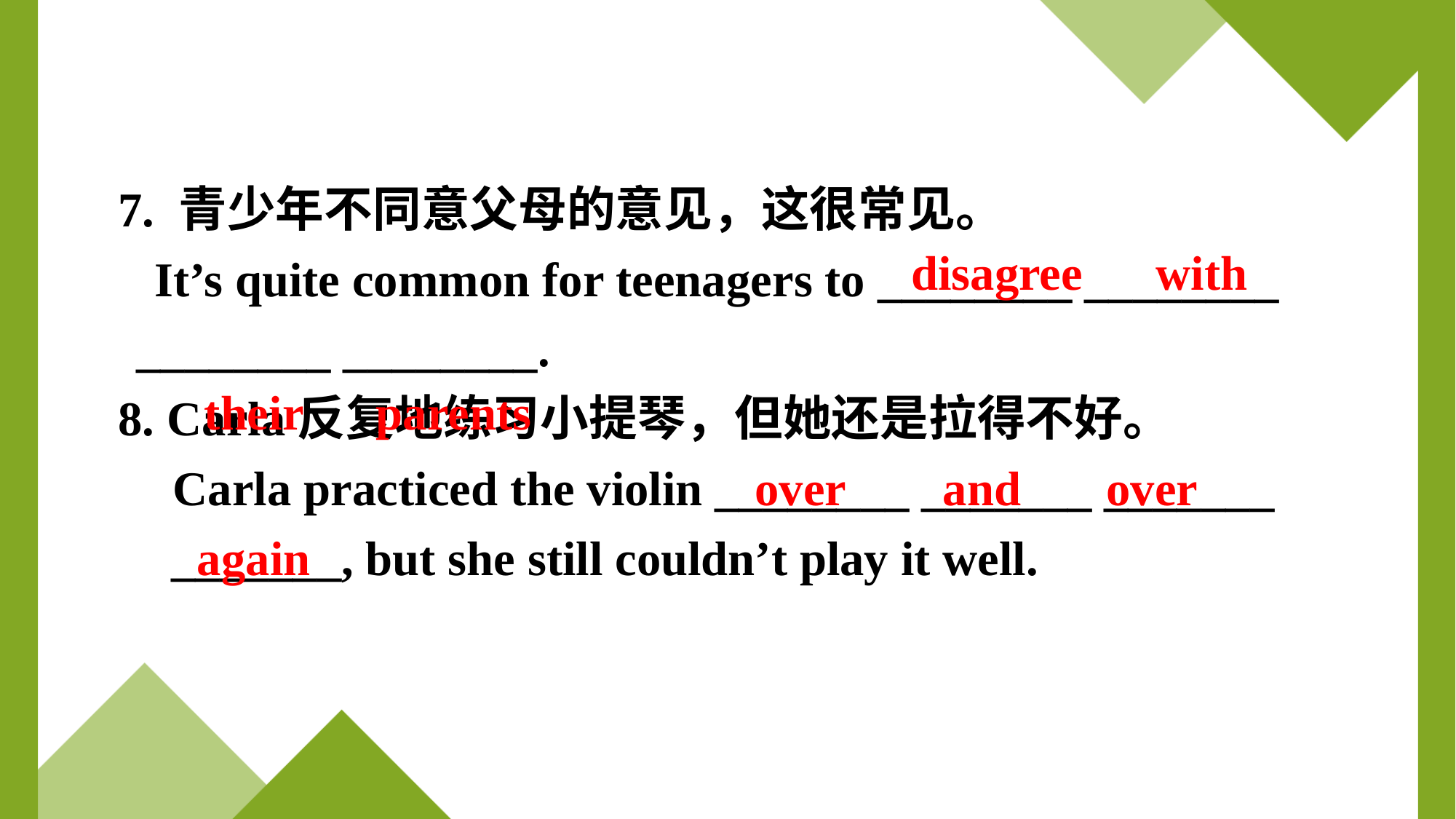

7. 青少年不同意父母的意见，这很常见。
   It’s quite common for teenagers to ________ ________ ________ ________.
8. Carla反复地练习小提琴，但她还是拉得不好。
   Carla practiced the violin ________ _______ _______ _______, but she still couldn’t play it well.
                                                           disagree      with
 their      parents
                                              over        and       over       again